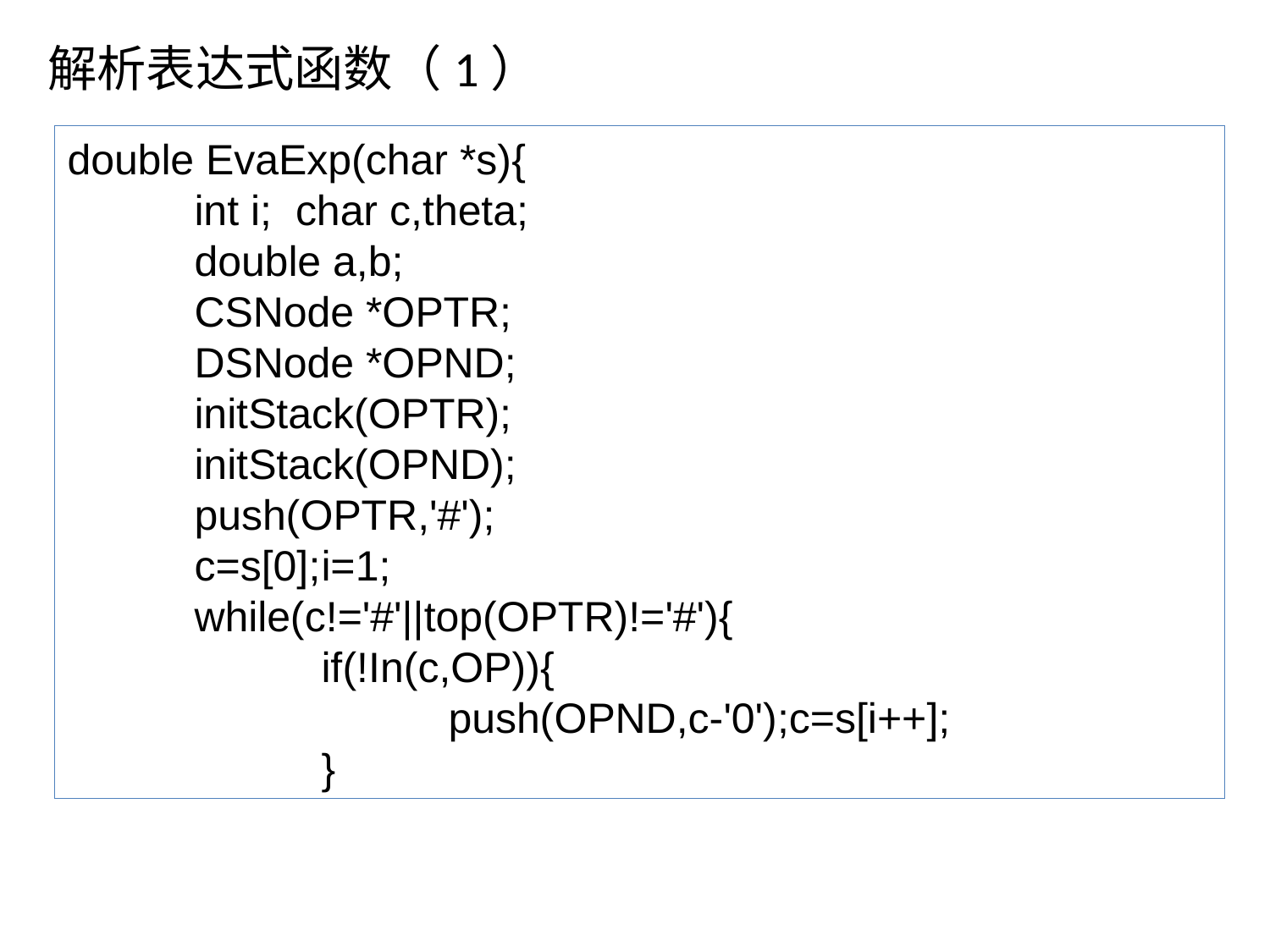

# 解析表达式函数（1）
double EvaExp(char *s){
	int i;  char c,theta;
	double a,b;
	CSNode *OPTR;
	DSNode *OPND;
	initStack(OPTR);
	initStack(OPND);
	push(OPTR,'#');
	c=s[0];	i=1;
	while(c!='#'||top(OPTR)!='#'){
		if(!In(c,OP)){
			push(OPND,c-'0');c=s[i++];
		}